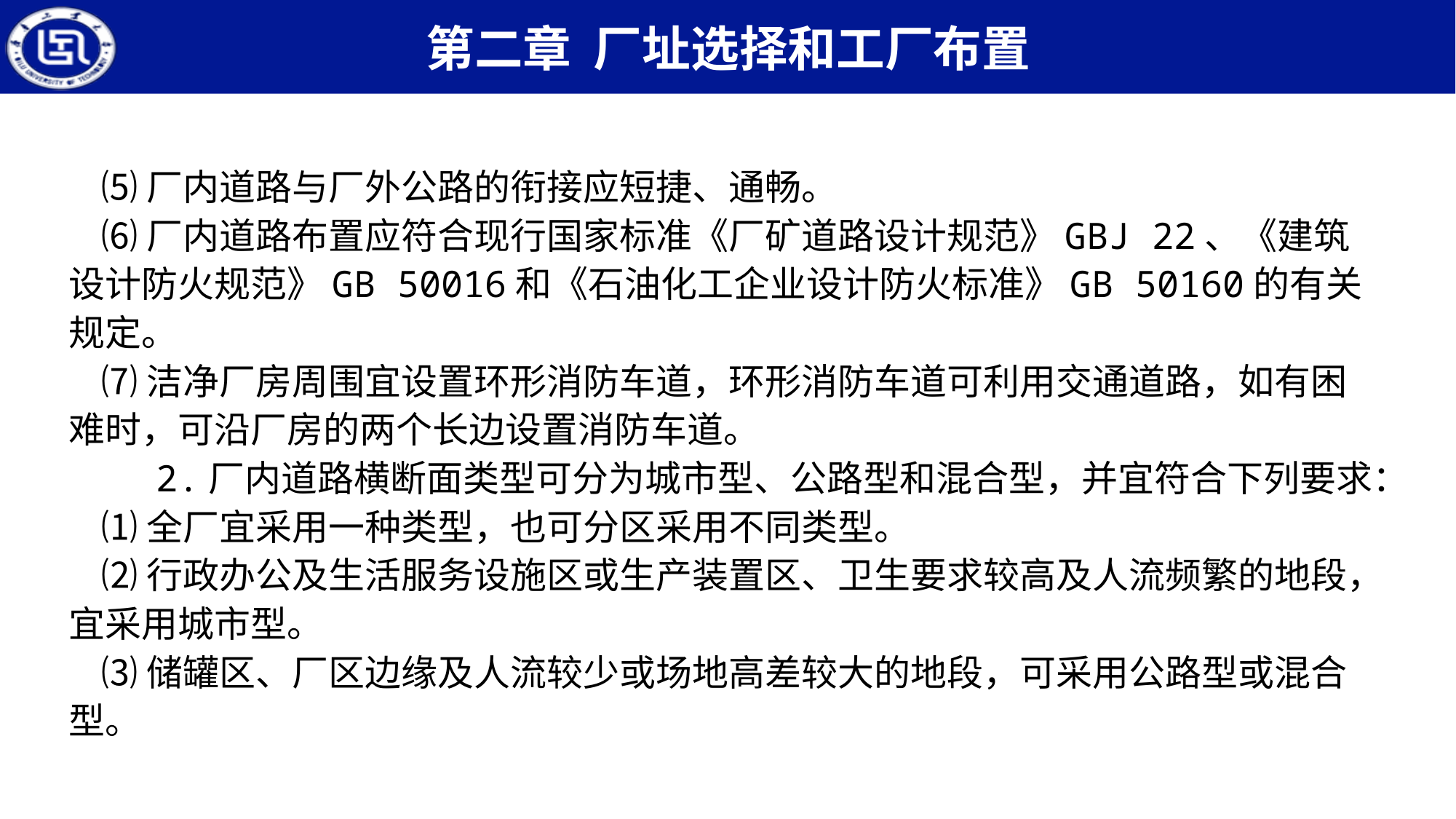

⑸厂内道路与厂外公路的衔接应短捷、通畅。
    ⑹厂内道路布置应符合现行国家标准《厂矿道路设计规范》GBJ 22、《建筑设计防火规范》GB 50016和《石油化工企业设计防火标准》GB 50160的有关规定。
    ⑺洁净厂房周围宜设置环形消防车道，环形消防车道可利用交通道路，如有困难时，可沿厂房的两个长边设置消防车道。
    2.厂内道路横断面类型可分为城市型、公路型和混合型，并宜符合下列要求：
    ⑴全厂宜采用一种类型，也可分区采用不同类型。
    ⑵行政办公及生活服务设施区或生产装置区、卫生要求较高及人流频繁的地段，宜采用城市型。
    ⑶储罐区、厂区边缘及人流较少或场地高差较大的地段，可采用公路型或混合型。